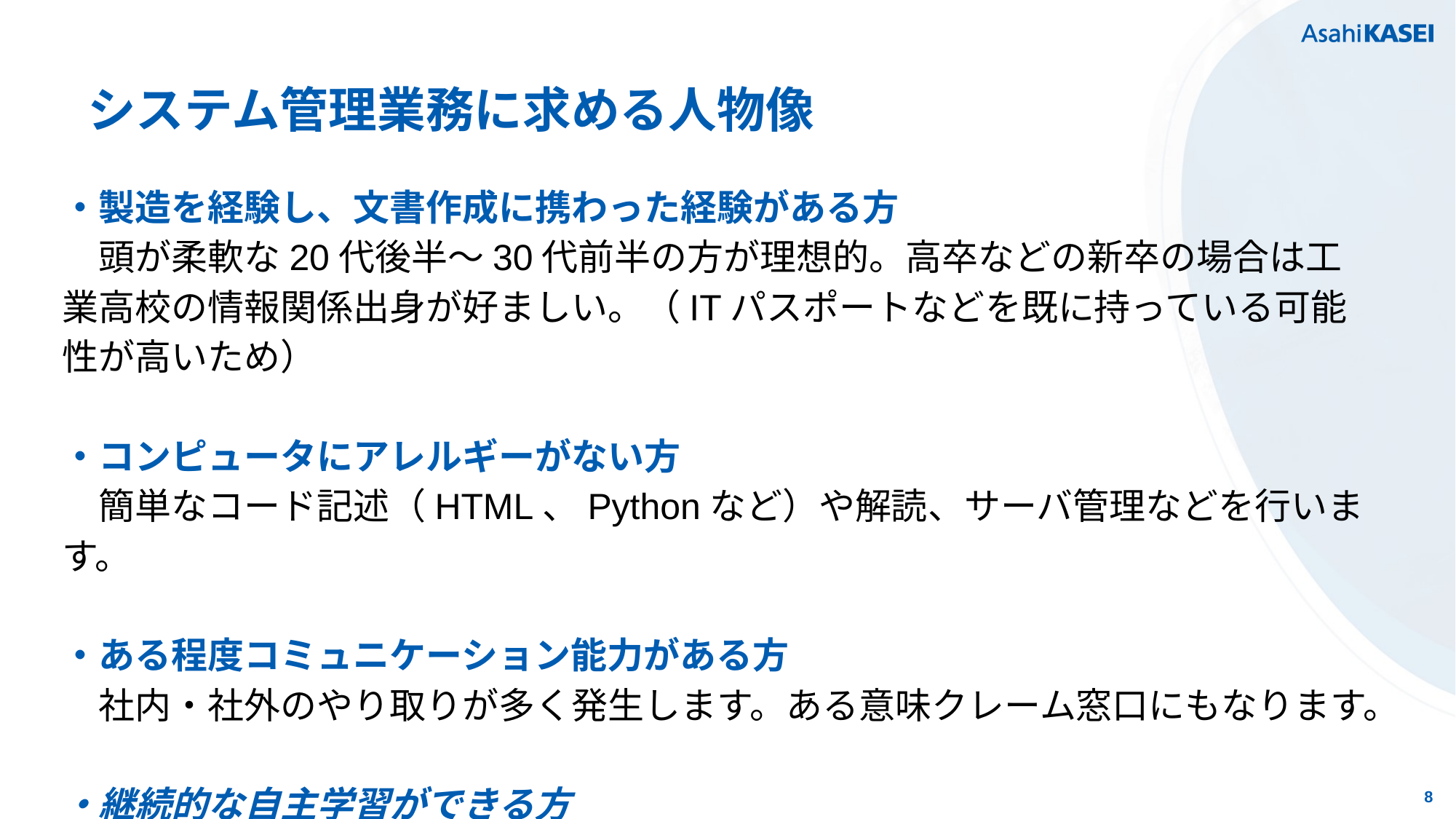

# システム管理業務に求める人物像
・製造を経験し、文書作成に携わった経験がある方
　頭が柔軟な20代後半～30代前半の方が理想的。高卒などの新卒の場合は工業高校の情報関係出身が好ましい。（ITパスポートなどを既に持っている可能性が高いため）

・コンピュータにアレルギーがない方
　簡単なコード記述（HTML、Pythonなど）や解読、サーバ管理などを行います。

・ある程度コミュニケーション能力がある方
　社内・社外のやり取りが多く発生します。ある意味クレーム窓口にもなります。

・継続的な自主学習ができる方
　情報技術は日進月歩のため、継続的な学習ができる方でないと耐えられないと思います。
8